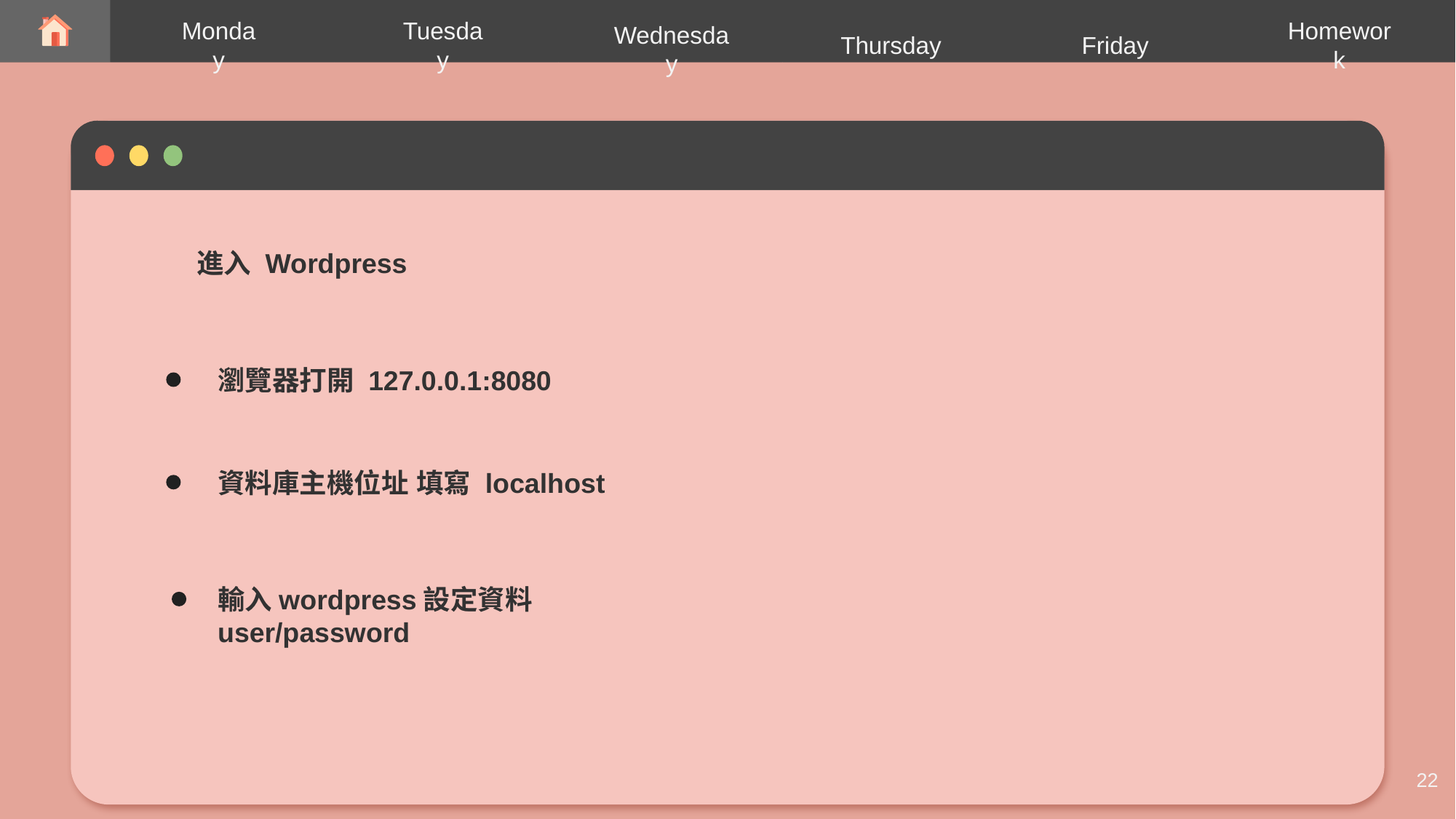

Thursday
Monday
Tuesday
Wednesday
Friday
Homework

進入 Wordpress
瀏覽器打開 127.0.0.1:8080

資料庫主機位址 填寫 localhost

輸入wordpress設定資料 user/password

22